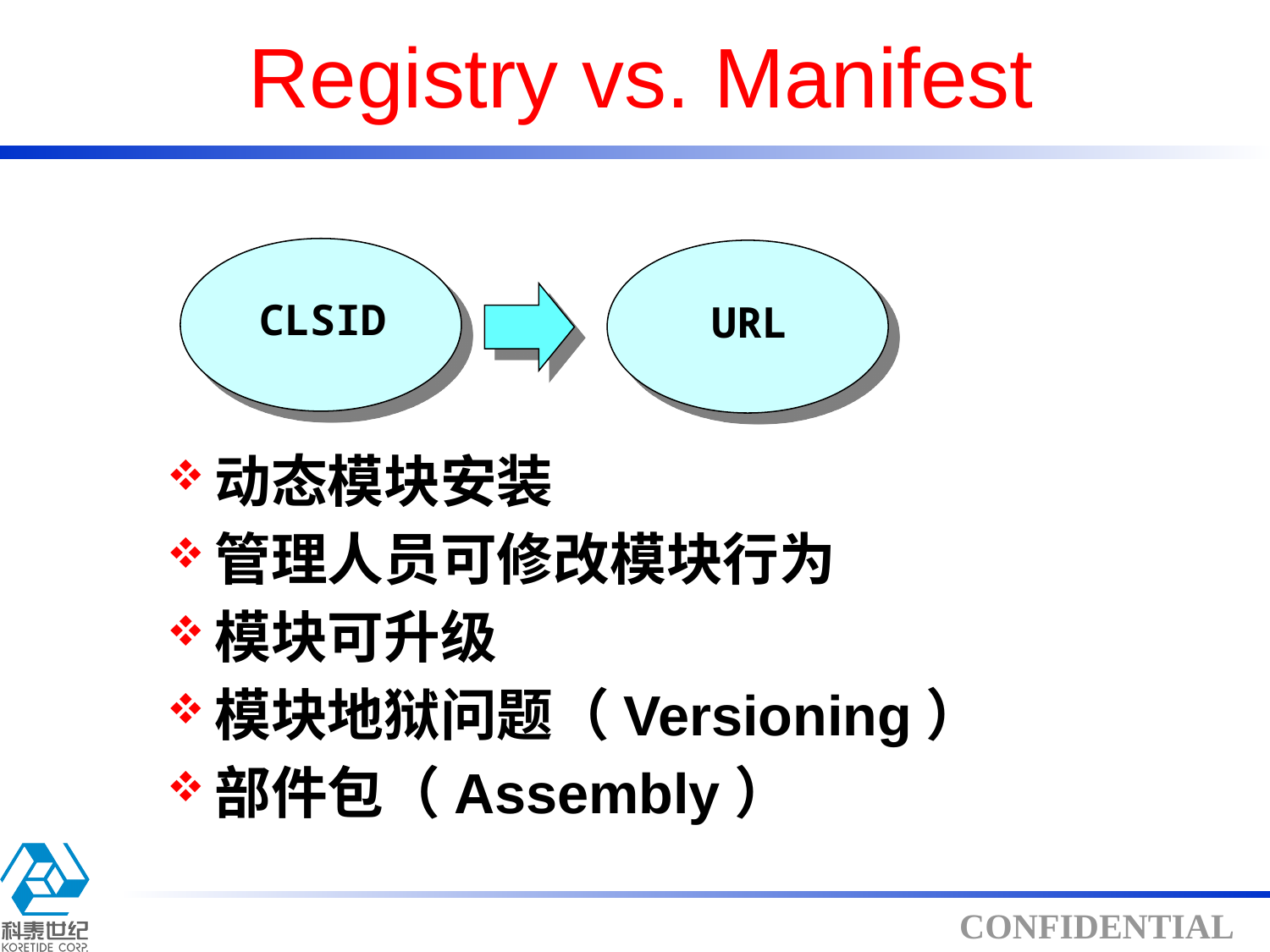

# Registry vs. Manifest

CLSID
URL
动态模块安装
管理人员可修改模块行为
模块可升级
模块地狱问题（Versioning）
部件包（Assembly）